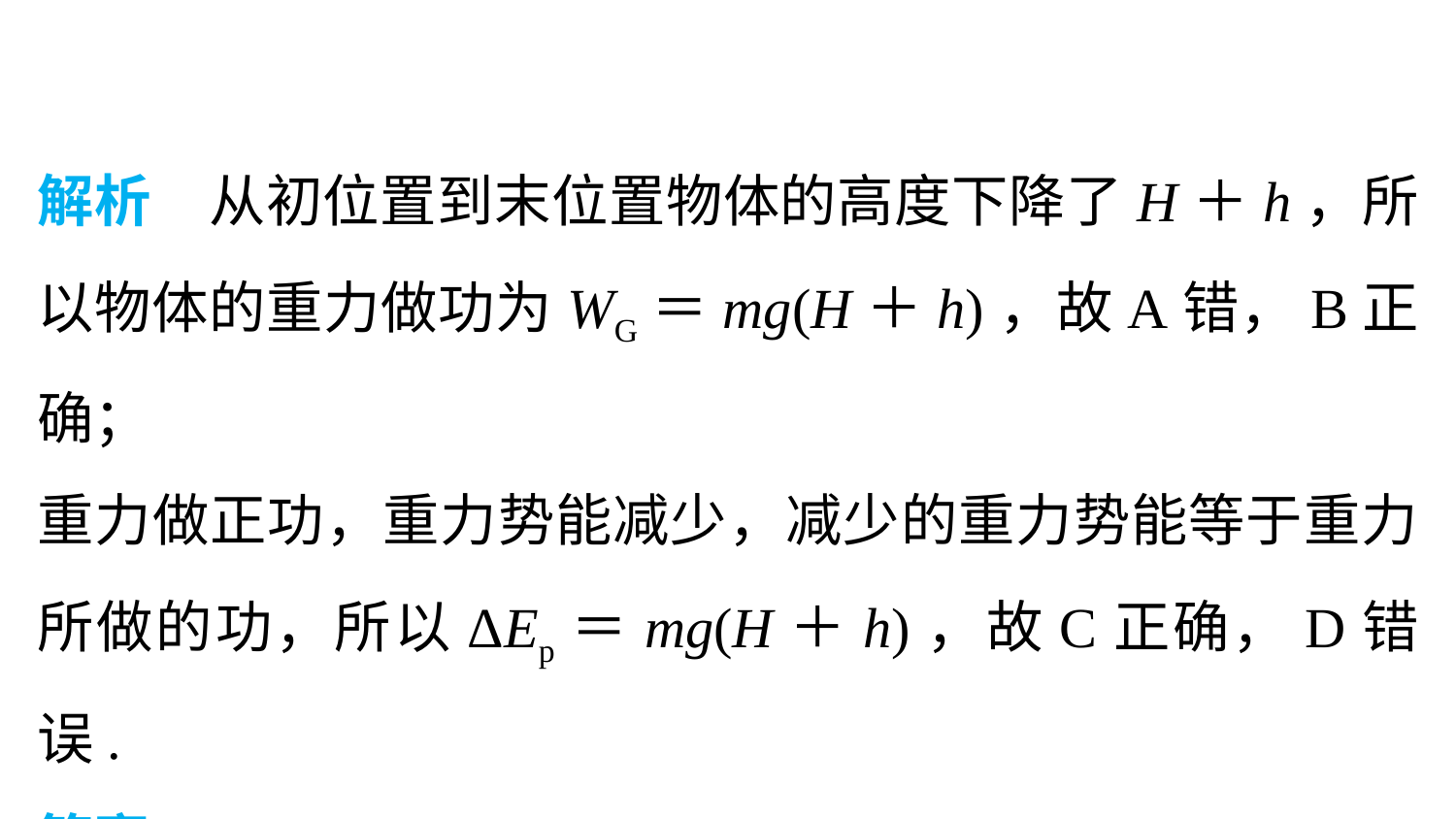

解析　从初位置到末位置物体的高度下降了H＋h，所以物体的重力做功为WG＝mg(H＋h)，故A错，B正确；
重力做正功，重力势能减少，减少的重力势能等于重力所做的功，所以ΔEp＝mg(H＋h)，故C正确，D错误.
答案　BC